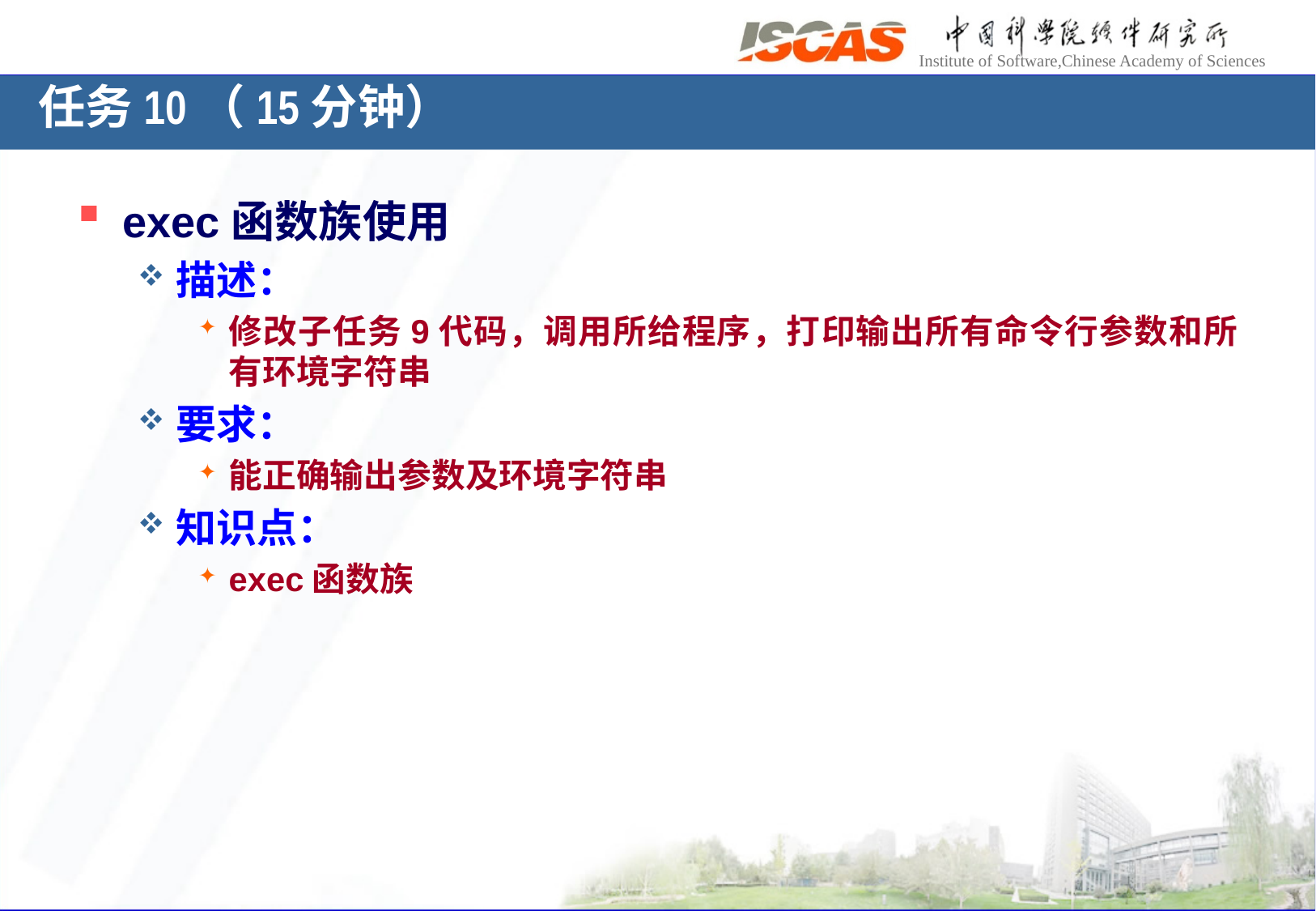

# 任务10（15分钟）
exec函数族使用
描述：
修改子任务9代码，调用所给程序，打印输出所有命令行参数和所有环境字符串
要求：
能正确输出参数及环境字符串
知识点：
exec函数族